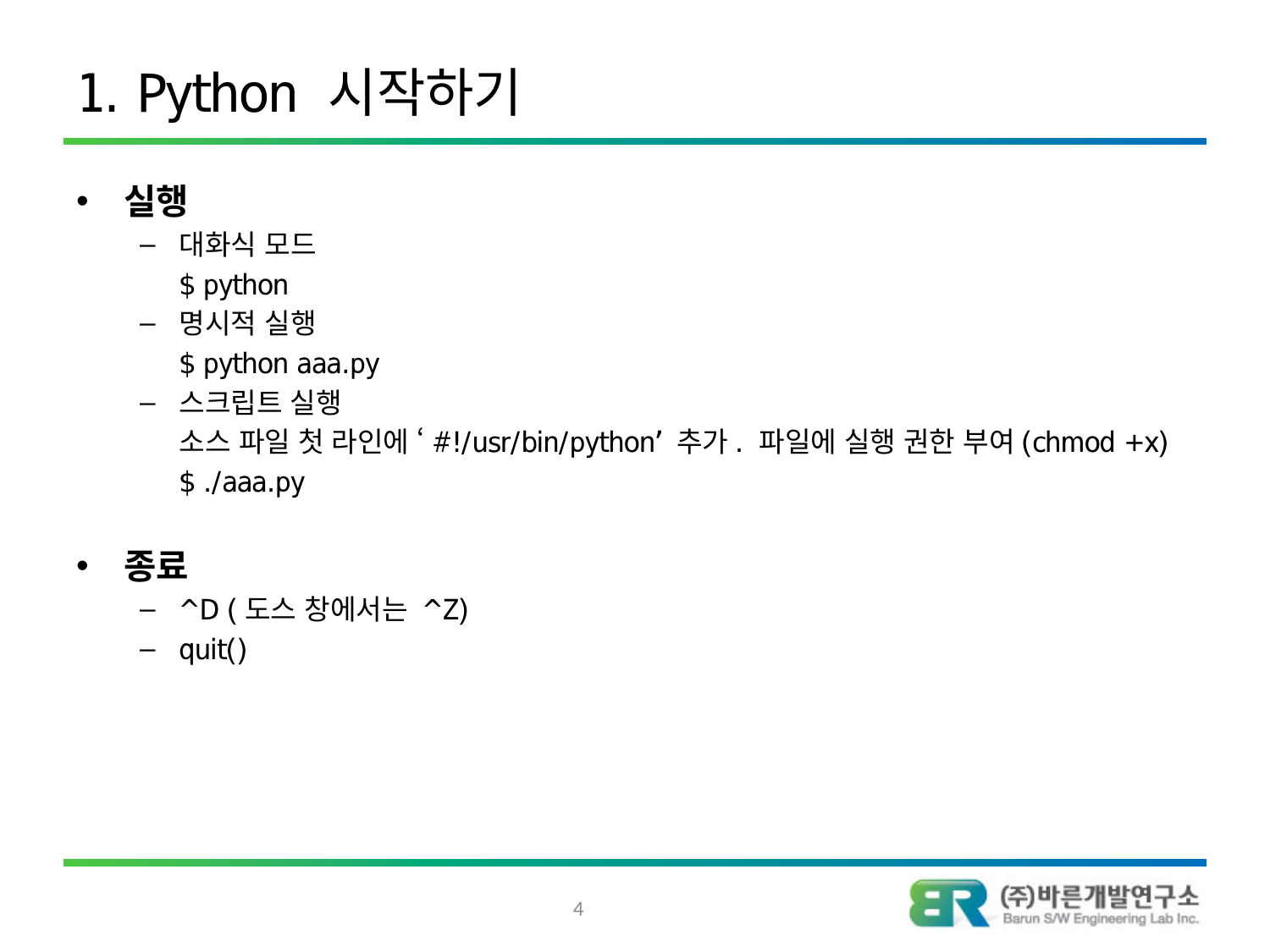

# 1. Python 시작하기
실행
대화식 모드
	$ python
명시적 실행
	$ python aaa.py
스크립트 실행
	소스 파일 첫 라인에 ‘#!/usr/bin/python’ 추가. 파일에 실행 권한 부여(chmod +x)
	$ ./aaa.py

종료
^D (도스 창에서는 ^Z)
quit()

4